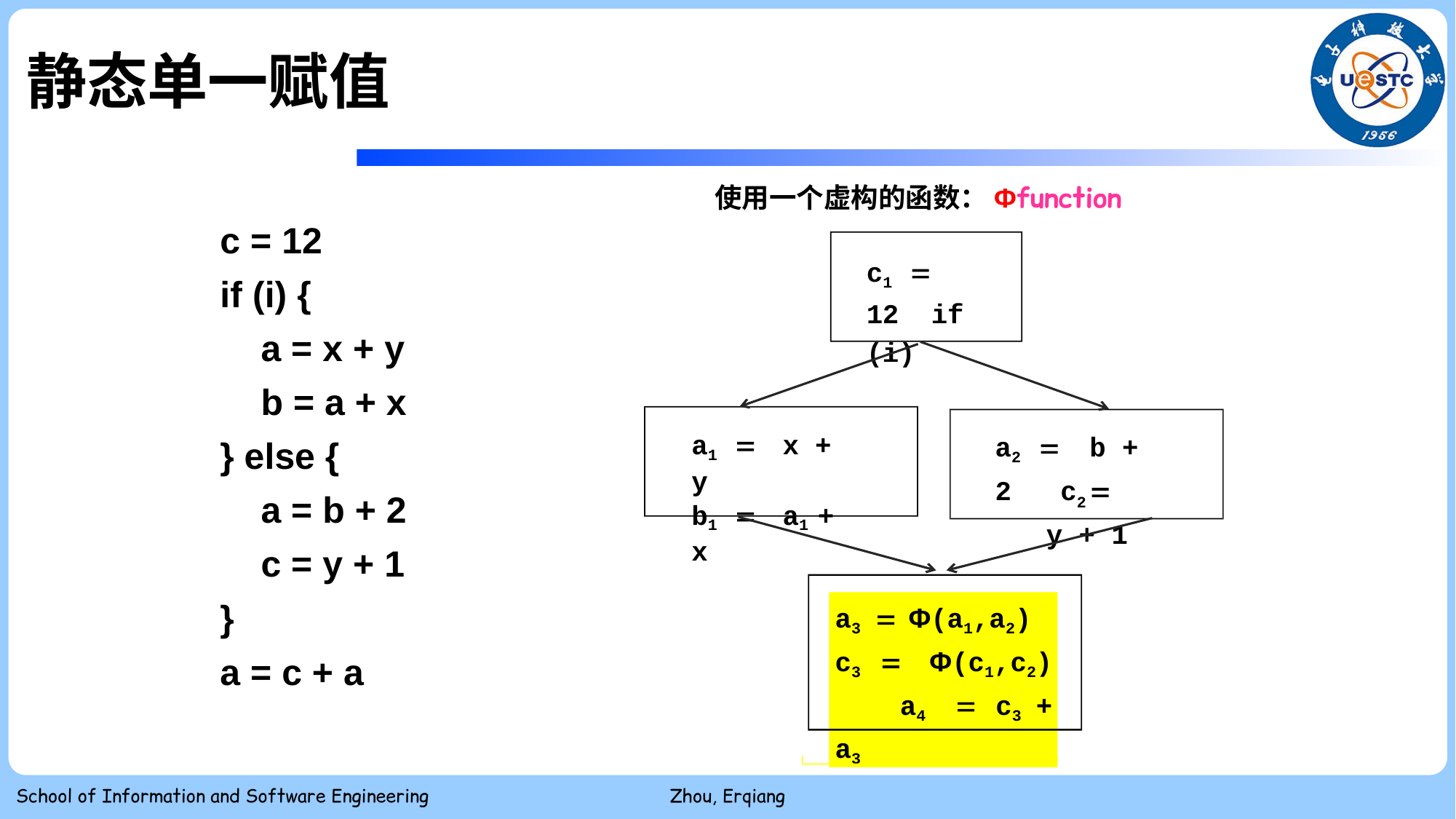

# 静态单一赋值
使用一个虚构的函数：Φfunction
c = 12
if (i) {
    a = x + y
    b = a + x
} else {
    a = b + 2
    c = y + 1
}
a = c + a

c1 =	12  if (i)

a2 =	b + 2   c2	=	y + 1
a1 =	x + y
b1 =	a1 + x

a3 = Φ(a1,a2)  c3  =  Φ(c1,c2)    a4  = c3 + a3
a? =	c? + a?

School of Information and Software Engineering
Zhou, Erqiang
69